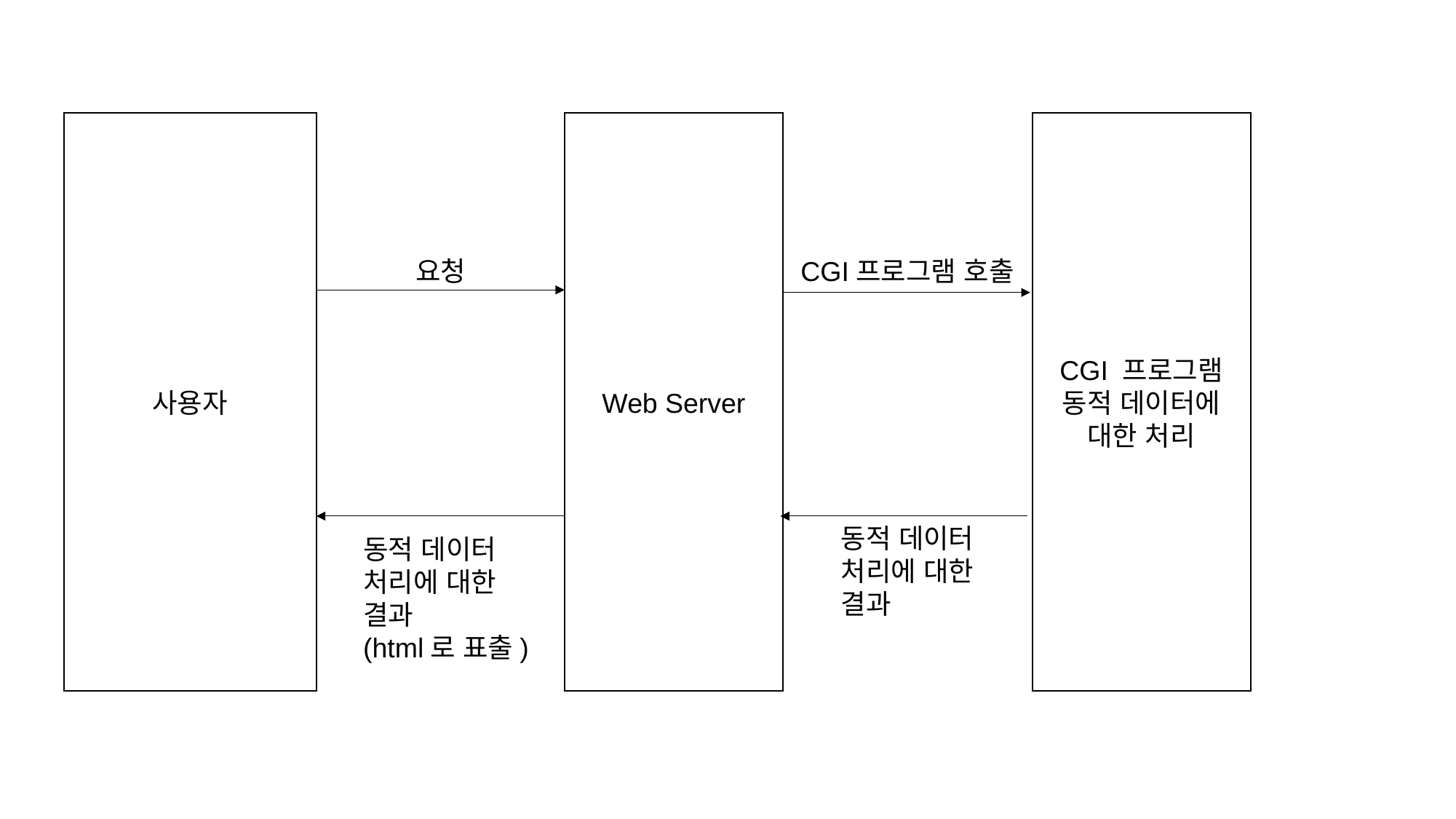

사용자
Web Server
CGI 프로그램
동적 데이터에 대한 처리
요청
CGI프로그램 호출
동적 데이터
처리에 대한
결과
동적 데이터
처리에 대한
결과
(html로 표출)